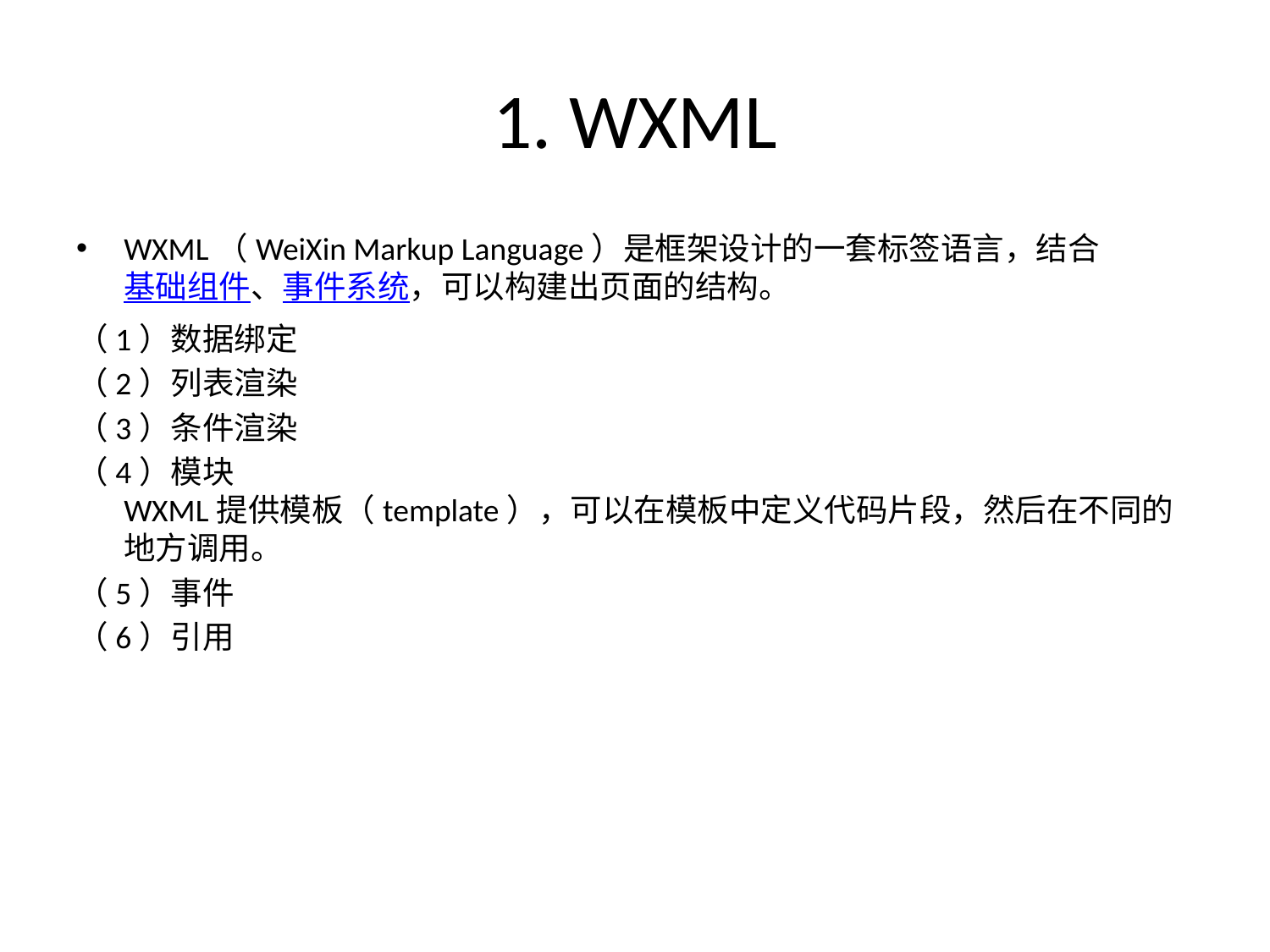

# 1. WXML
WXML（WeiXin Markup Language）是框架设计的一套标签语言，结合基础组件、事件系统，可以构建出页面的结构。
（1）数据绑定
（2）列表渲染
（3）条件渲染
（4）模块
WXML提供模板（template），可以在模板中定义代码片段，然后在不同的地方调用。
（5）事件
（6）引用